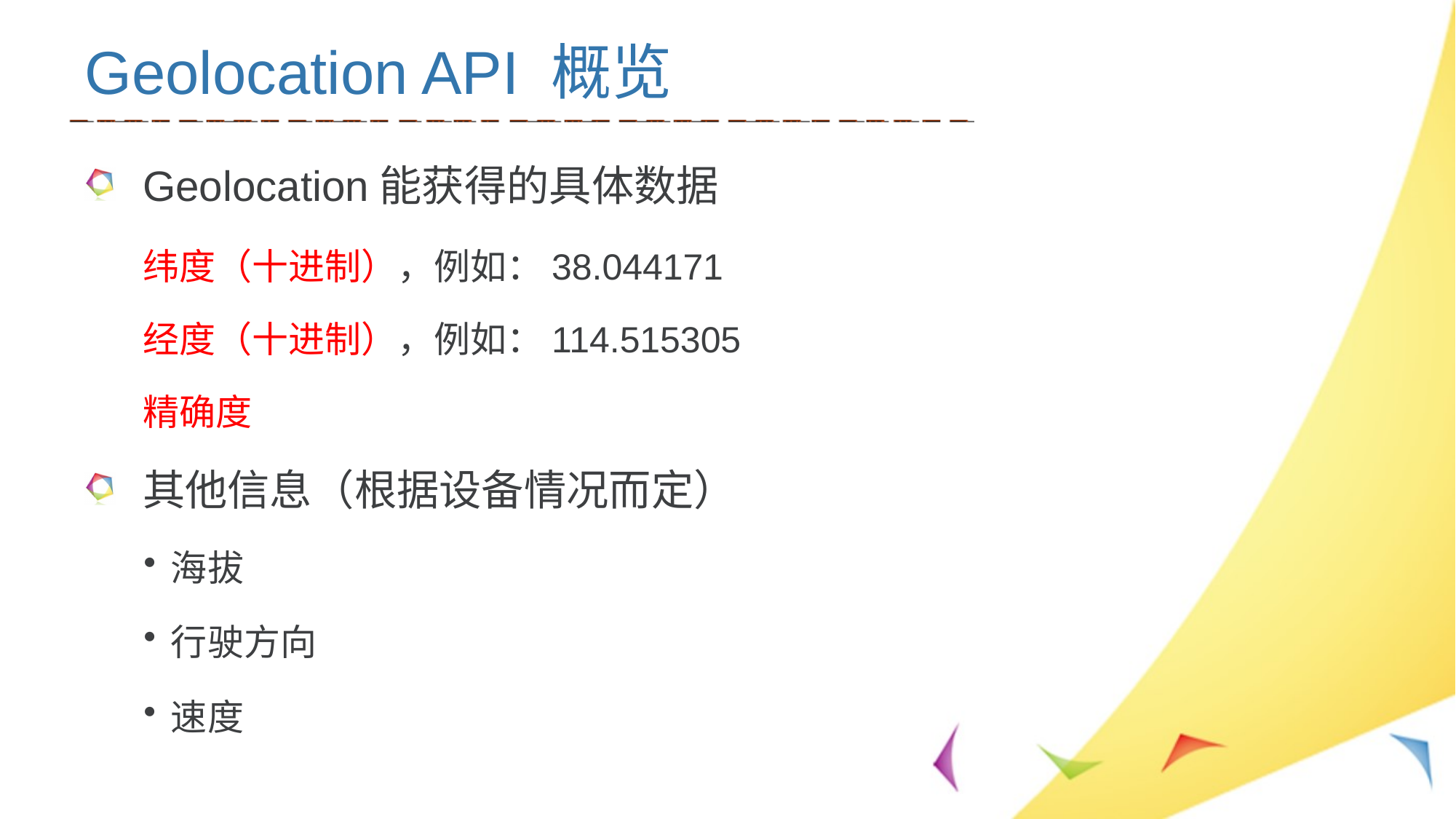

Geolocation API 概览
Geolocation能获得的具体数据
纬度（十进制），例如：38.044171
经度（十进制），例如：114.515305
精确度
其他信息（根据设备情况而定）
海拔
行驶方向
速度